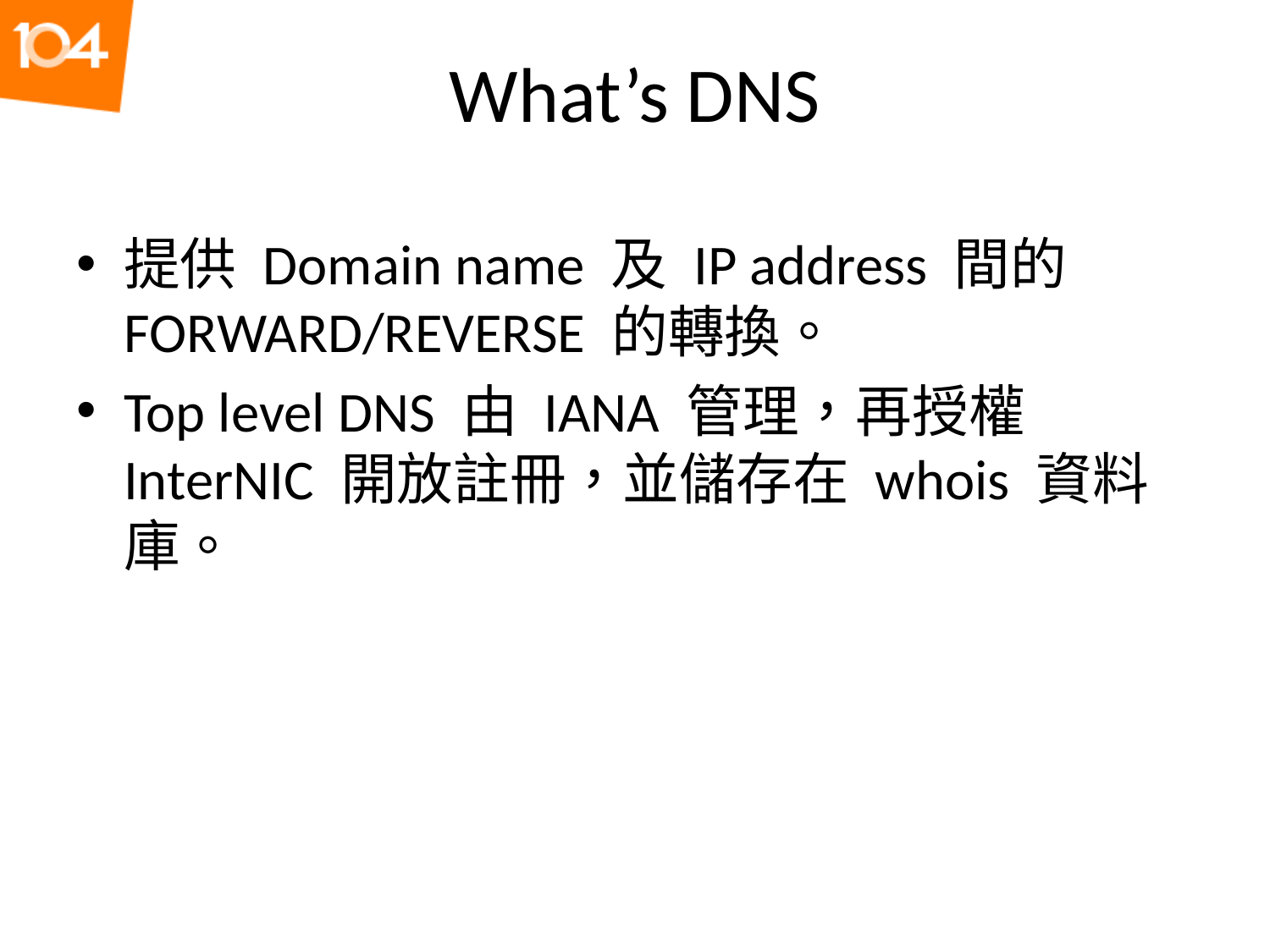

# What’s DNS
提供 Domain name 及 IP address 間的 FORWARD/REVERSE 的轉換。
Top level DNS 由 IANA 管理，再授權 InterNIC 開放註冊，並儲存在 whois 資料庫。